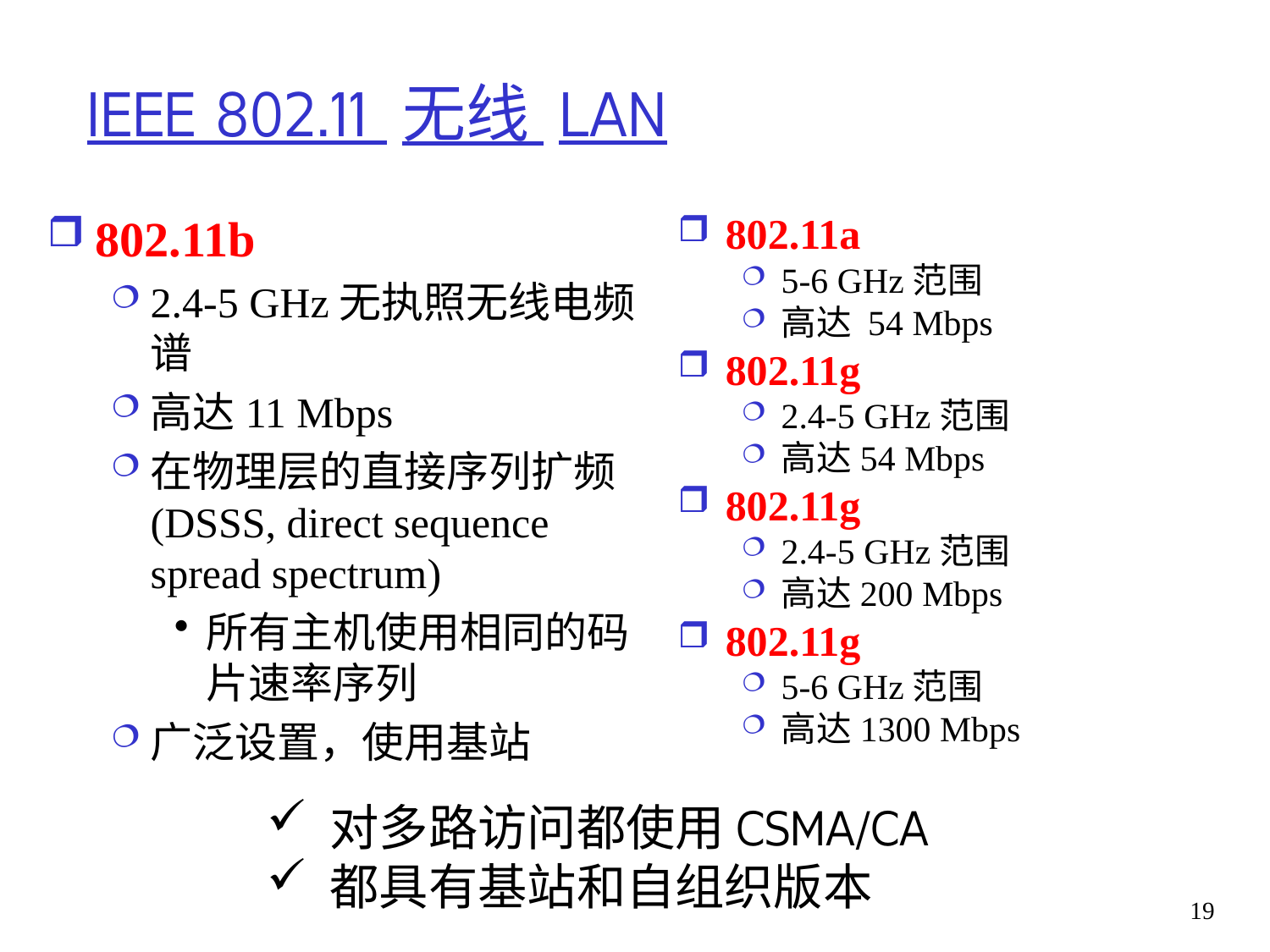

# IEEE 802.11 无线 LAN
802.11a
5-6 GHz范围
高达 54 Mbps
802.11g
2.4-5 GHz范围
高达54 Mbps
802.11g
2.4-5 GHz范围
高达200 Mbps
802.11g
5-6 GHz范围
高达1300 Mbps

802.11b
2.4-5 GHz无执照无线电频谱
高达11 Mbps
在物理层的直接序列扩频 (DSSS, direct sequence spread spectrum)
所有主机使用相同的码片速率序列
广泛设置，使用基站
对多路访问都使用CSMA/CA
都具有基站和自组织版本
19